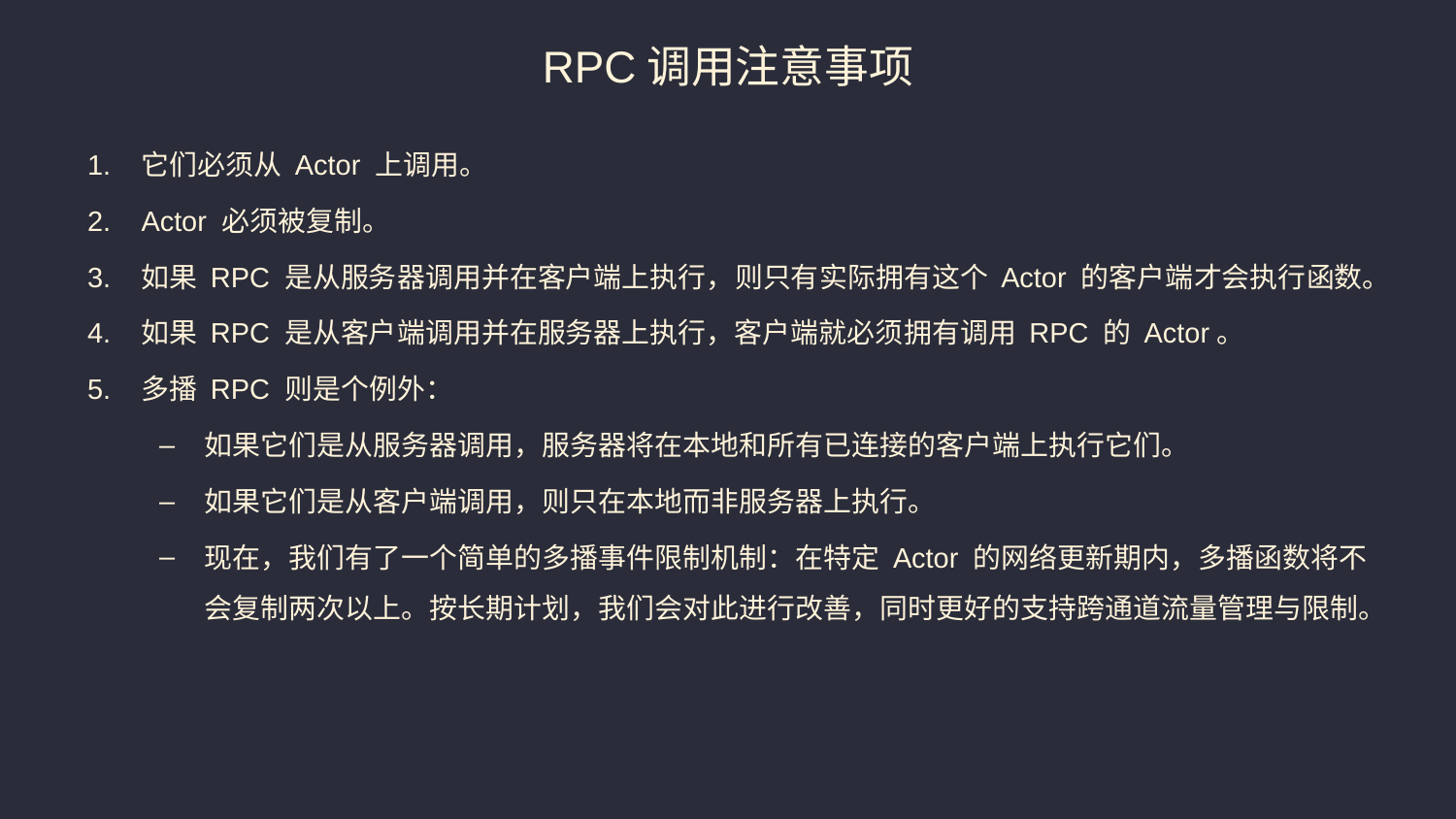

# RPC调用注意事项
它们必须从 Actor 上调用。
Actor 必须被复制。
如果 RPC 是从服务器调用并在客户端上执行，则只有实际拥有这个 Actor 的客户端才会执行函数。
如果 RPC 是从客户端调用并在服务器上执行，客户端就必须拥有调用 RPC 的 Actor。
多播 RPC 则是个例外：
如果它们是从服务器调用，服务器将在本地和所有已连接的客户端上执行它们。
如果它们是从客户端调用，则只在本地而非服务器上执行。
现在，我们有了一个简单的多播事件限制机制：在特定 Actor 的网络更新期内，多播函数将不会复制两次以上。按长期计划，我们会对此进行改善，同时更好的支持跨通道流量管理与限制。